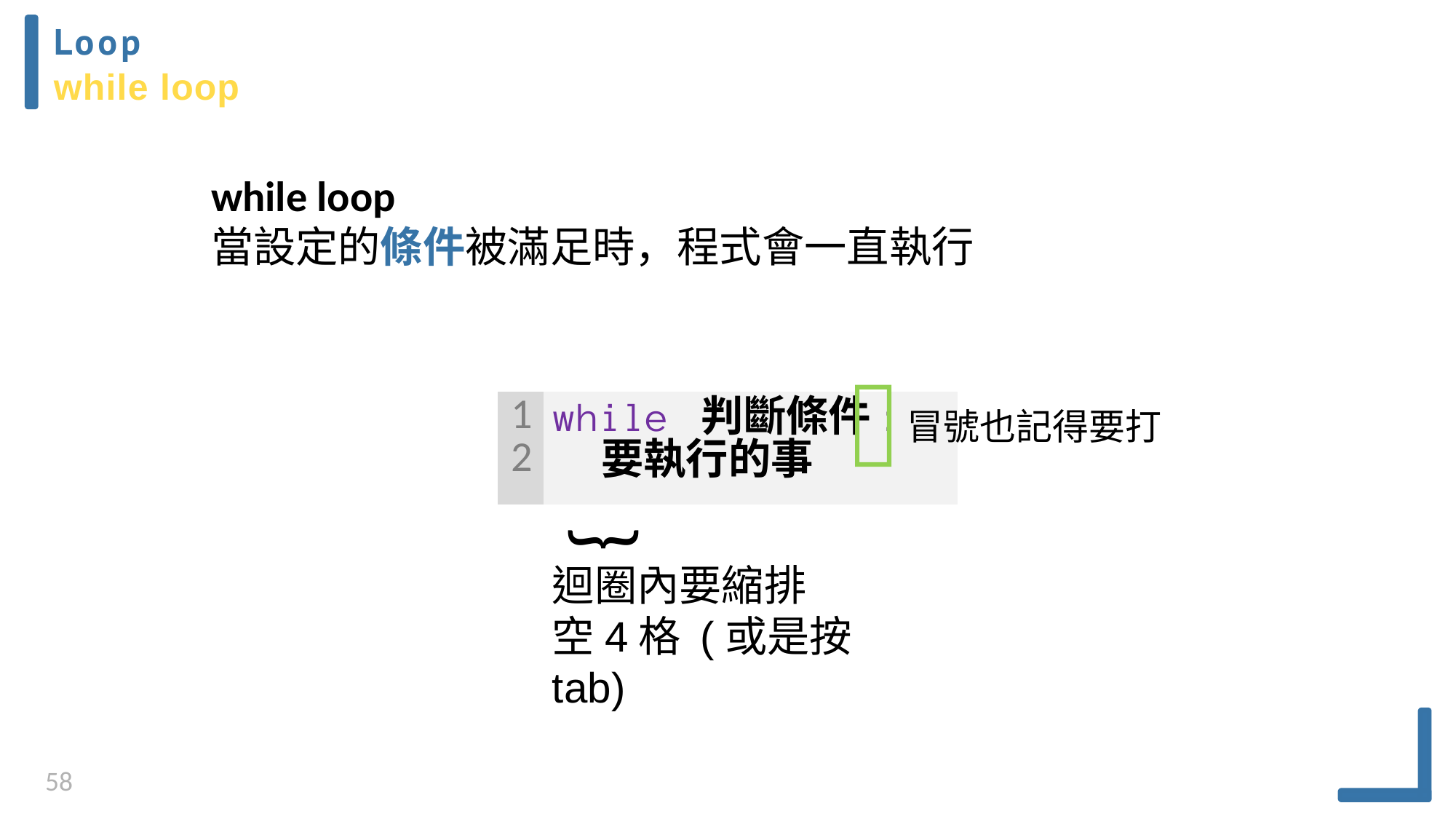

Loop
while loop
while loop
當設定的條件被滿足時，程式會一直執行

冒號也記得要打
| 1 2 | while 判斷條件: 要執行的事 |
| --- | --- |

}
迴圈內要縮排
空4格 (或是按tab)

58